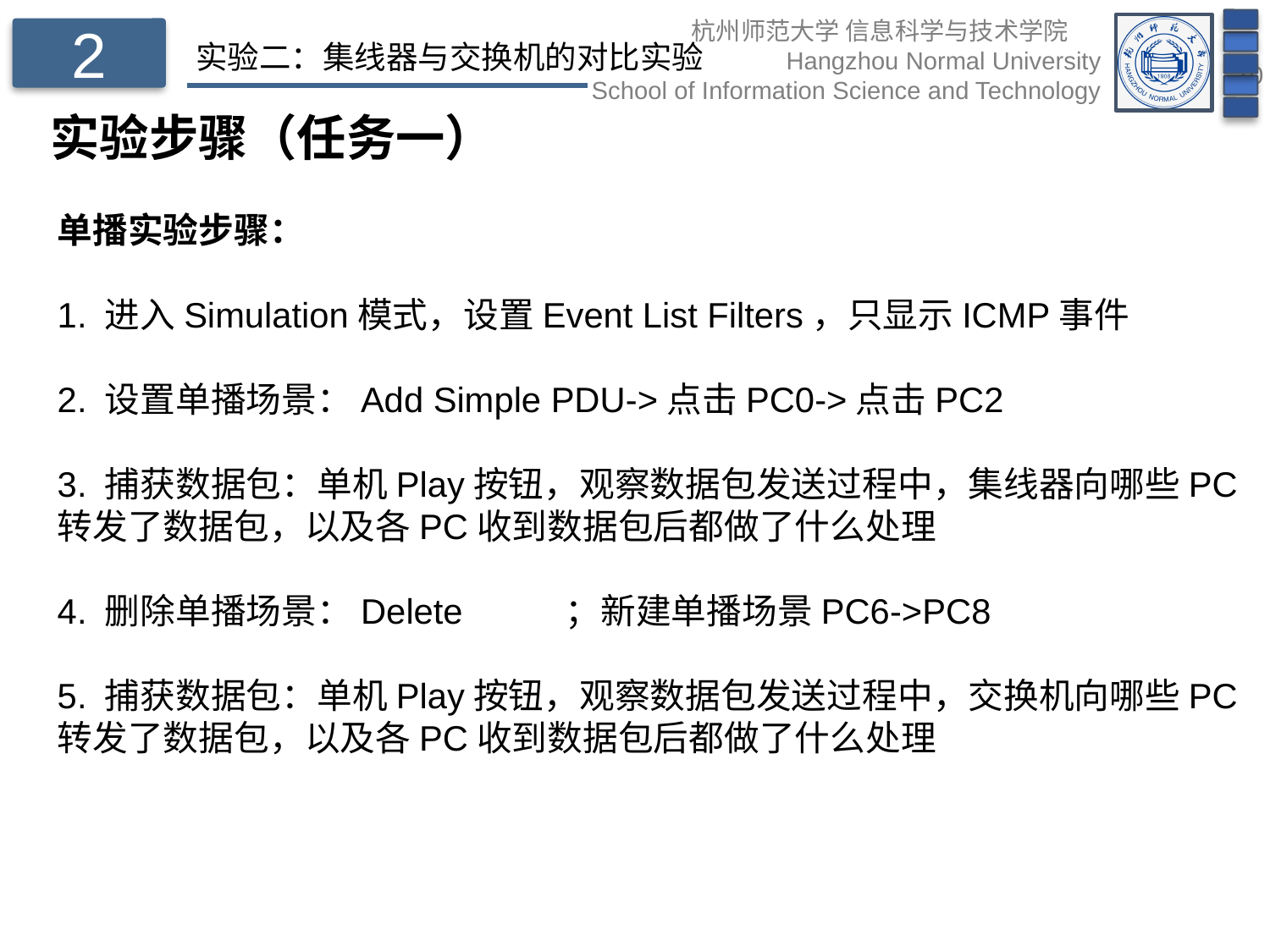

2
实验二：集线器与交换机的对比实验
实验步骤（任务一）
单播实验步骤：

1. 进入Simulation模式，设置Event List Filters，只显示ICMP事件

2. 设置单播场景：Add Simple PDU->点击PC0->点击PC2

3. 捕获数据包：单机Play按钮，观察数据包发送过程中，集线器向哪些PC转发了数据包，以及各PC收到数据包后都做了什么处理

4. 删除单播场景：Delete	；新建单播场景PC6->PC8

5. 捕获数据包：单机Play按钮，观察数据包发送过程中，交换机向哪些PC转发了数据包，以及各PC收到数据包后都做了什么处理